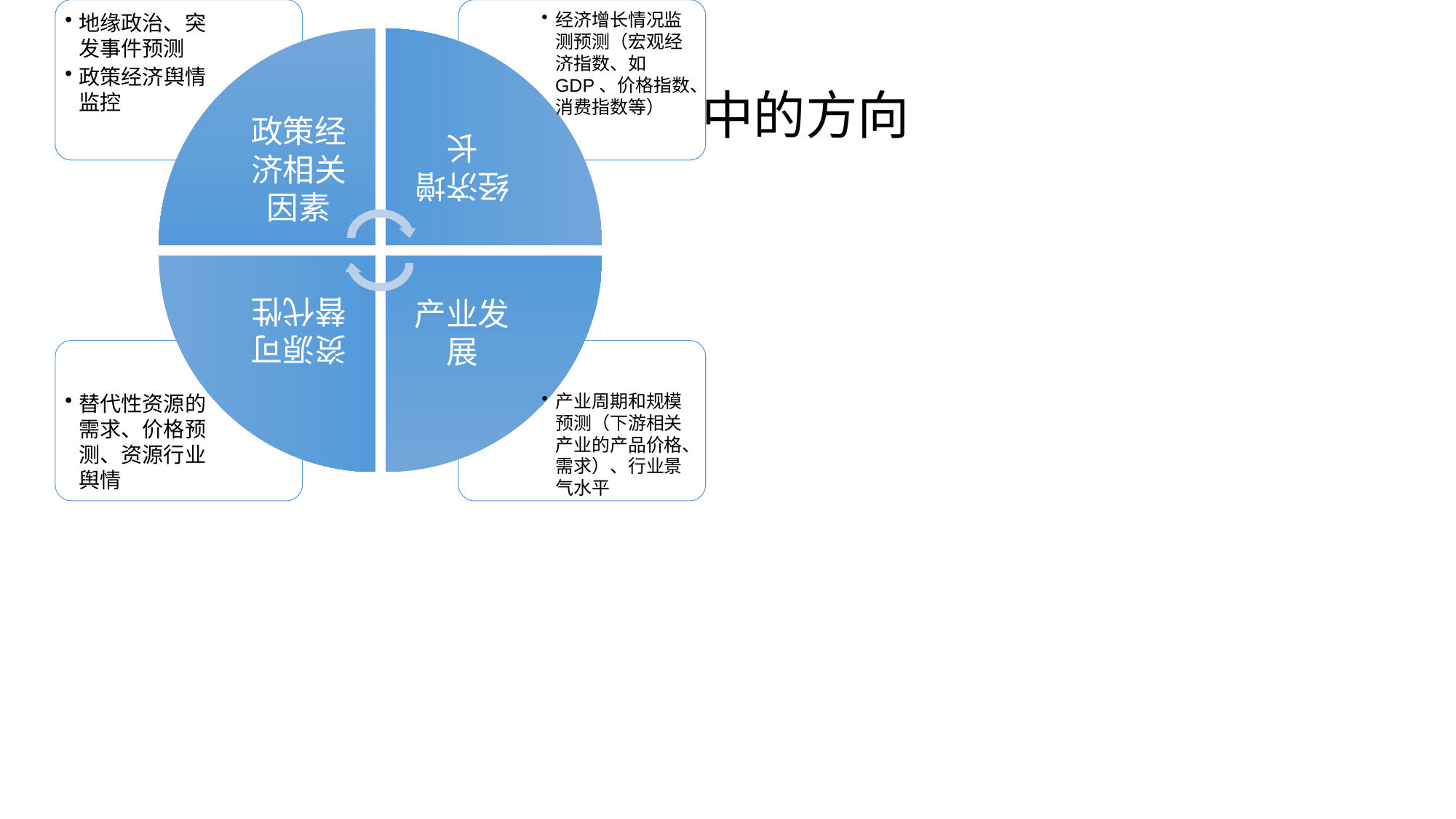

# 研究集中的方向

政策经济相关因素
经济增长
产业发展
资源可替代性
地缘政治、突发事件预测
政策经济舆情监控
经济增长情况监测预测（宏观经济指数、如GDP、价格指数、消费指数等）
产业周期和规模预测（下游相关产业的产品价格、需求）、行业景气水平
替代性资源的需求、价格预测、资源行业舆情